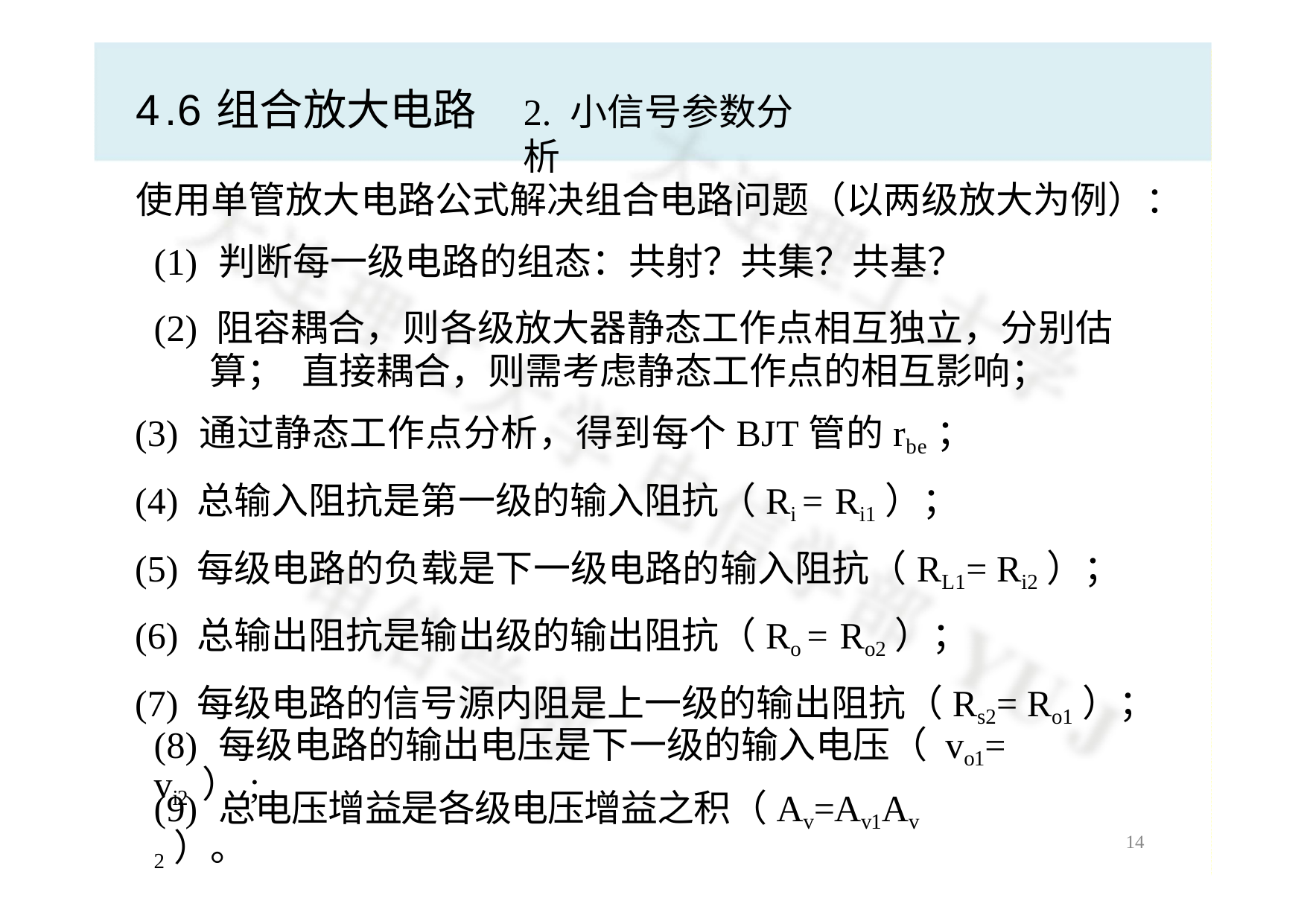

# 4.6组合放大电路
2. 小信号参数分析
使用单管放大电路公式解决组合电路问题（以两级放大为例）：
(1) 判断每一级电路的组态：共射？共集？共基？
(2) 阻容耦合，则各级放大器静态工作点相互独立，分别估算；  直接耦合，则需考虑静态工作点的相互影响；
(3) 通过静态工作点分析，得到每个BJT管的rbe；
(4) 总输入阻抗是第一级的输入阻抗（Ri = Ri1）；
(5) 每级电路的负载是下一级电路的输入阻抗（RL1= Ri2）；
(6) 总输出阻抗是输出级的输出阻抗（Ro = Ro2）；
(7) 每级电路的信号源内阻是上一级的输出阻抗（Rs2= Ro1）；
(8) 每级电路的输出电压是下一级的输入电压（ vo1= vi2 ）;
(9) 总电压增益是各级电压增益之积（Av=Av1Av2）。
14